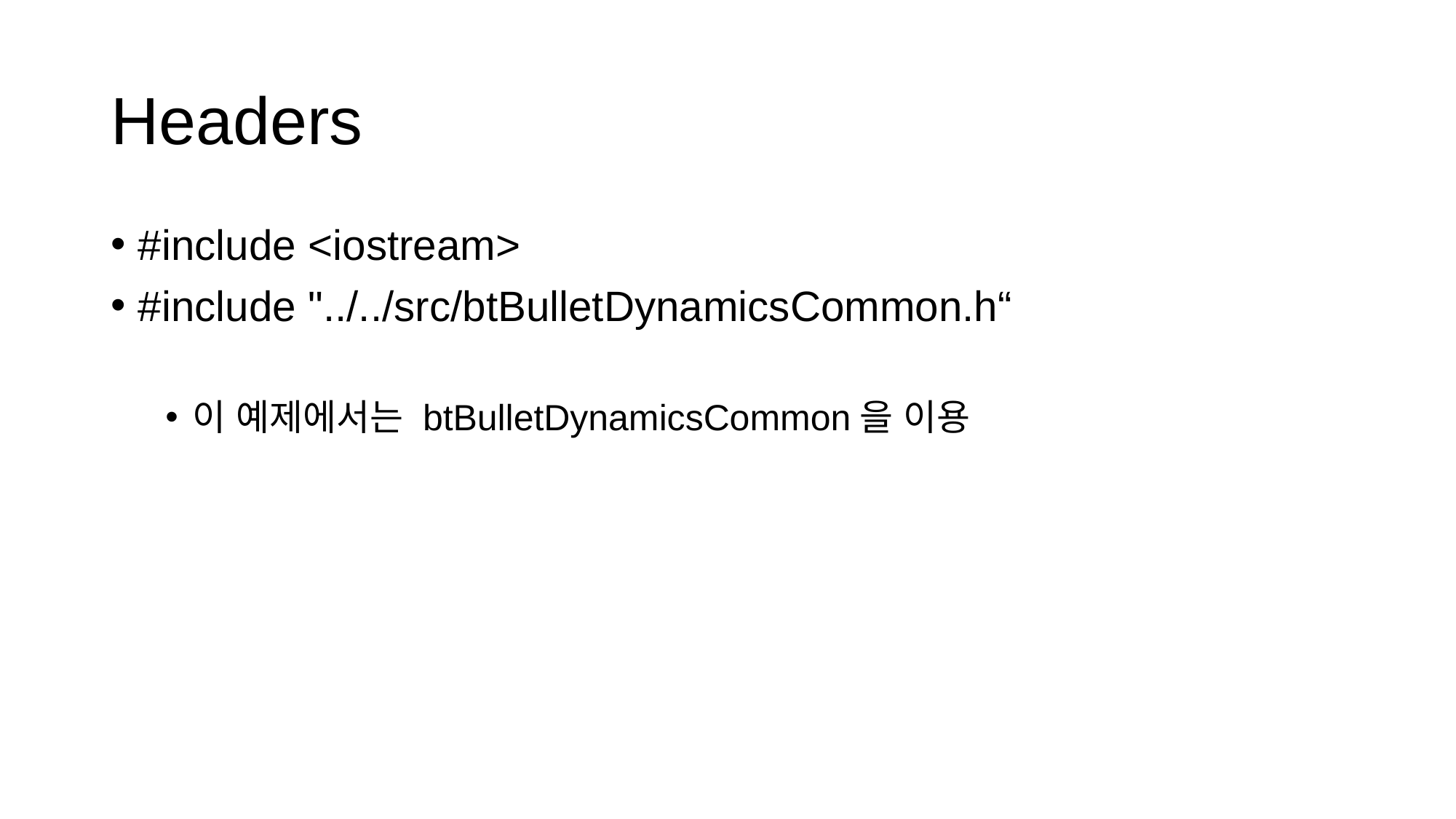

# Headers
#include <iostream>
#include "../../src/btBulletDynamicsCommon.h“

이 예제에서는 btBulletDynamicsCommon을 이용